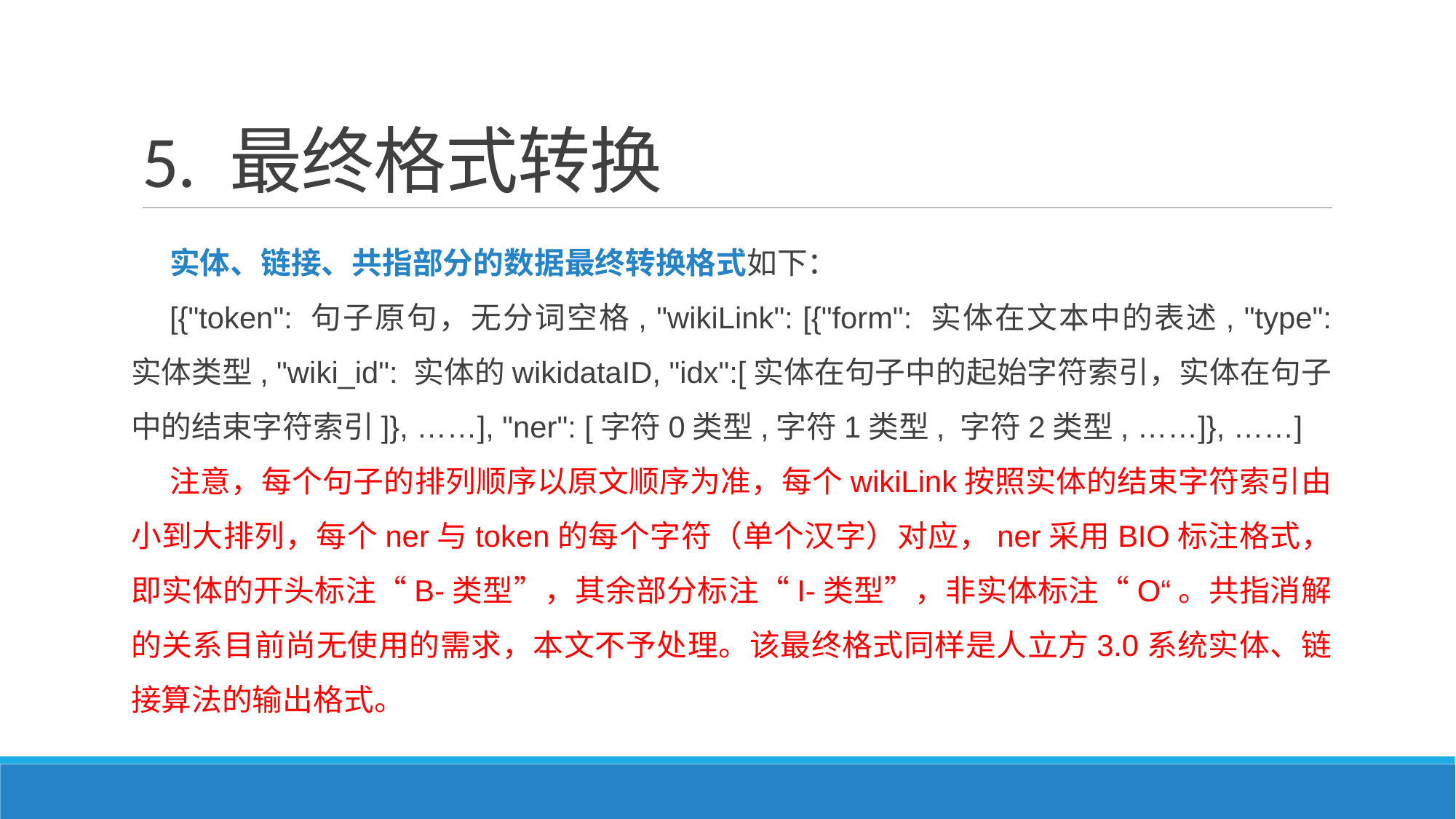

# 5. 最终格式转换
实体、链接、共指部分的数据最终转换格式如下：
[{"token": 句子原句，无分词空格, "wikiLink": [{"form": 实体在文本中的表述, "type": 实体类型, "wiki_id": 实体的wikidataID, "idx":[实体在句子中的起始字符索引，实体在句子中的结束字符索引]}, ……], "ner": [字符0类型,字符1类型, 字符2类型, ……]}, ……]
注意，每个句子的排列顺序以原文顺序为准，每个wikiLink按照实体的结束字符索引由小到大排列，每个ner与token的每个字符（单个汉字）对应，ner采用BIO标注格式，即实体的开头标注“B-类型”，其余部分标注“I-类型”，非实体标注“O“。共指消解的关系目前尚无使用的需求，本文不予处理。该最终格式同样是人立方3.0系统实体、链接算法的输出格式。